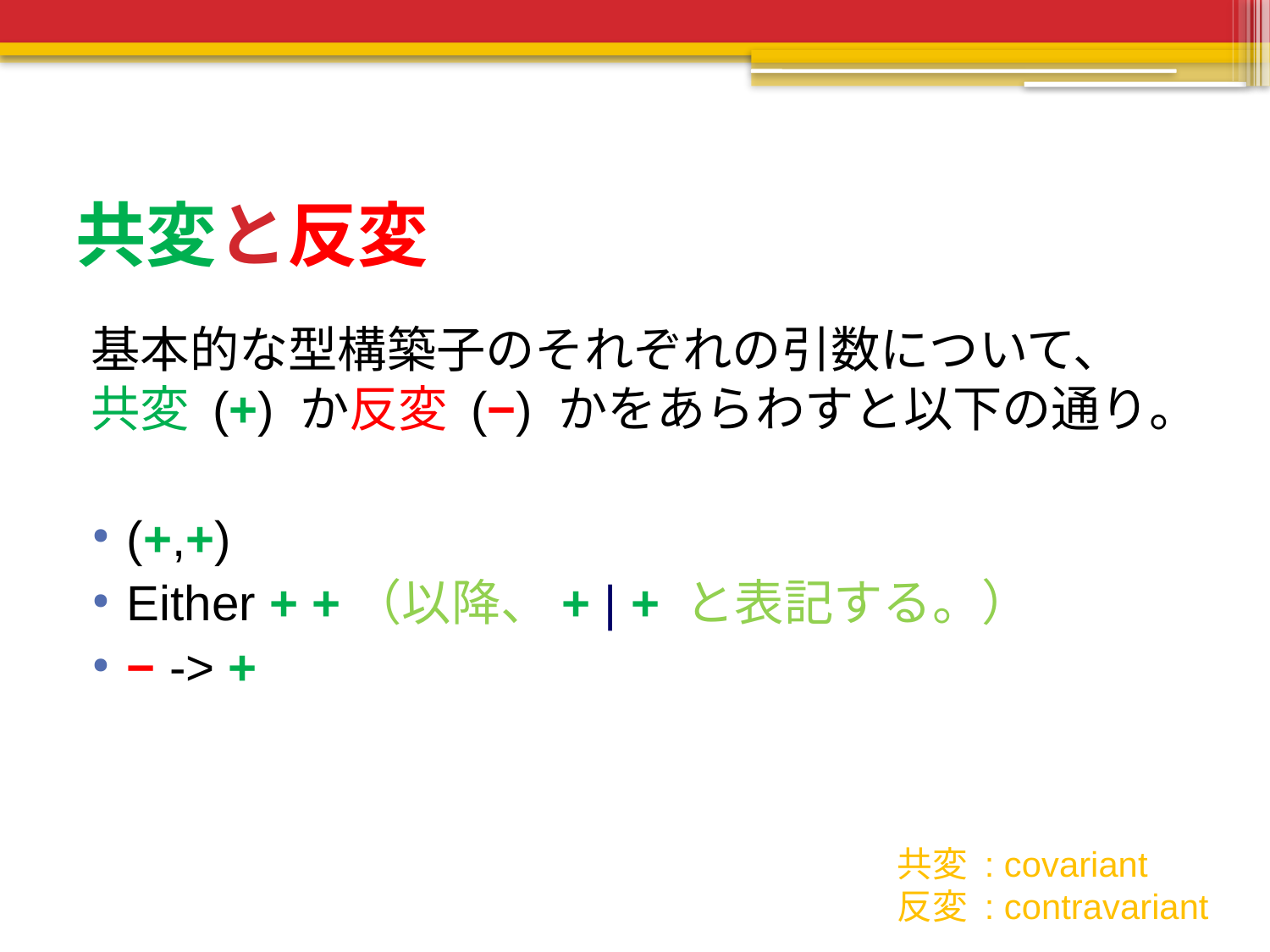

# 共変と反変
基本的な型構築子のそれぞれの引数について、
共変 (+) か反変 (−) かをあらわすと以下の通り。

(+,+)
Either + +（以降、+ | + と表記する。）
− -> +
共変 : covariant
反変 : contravariant